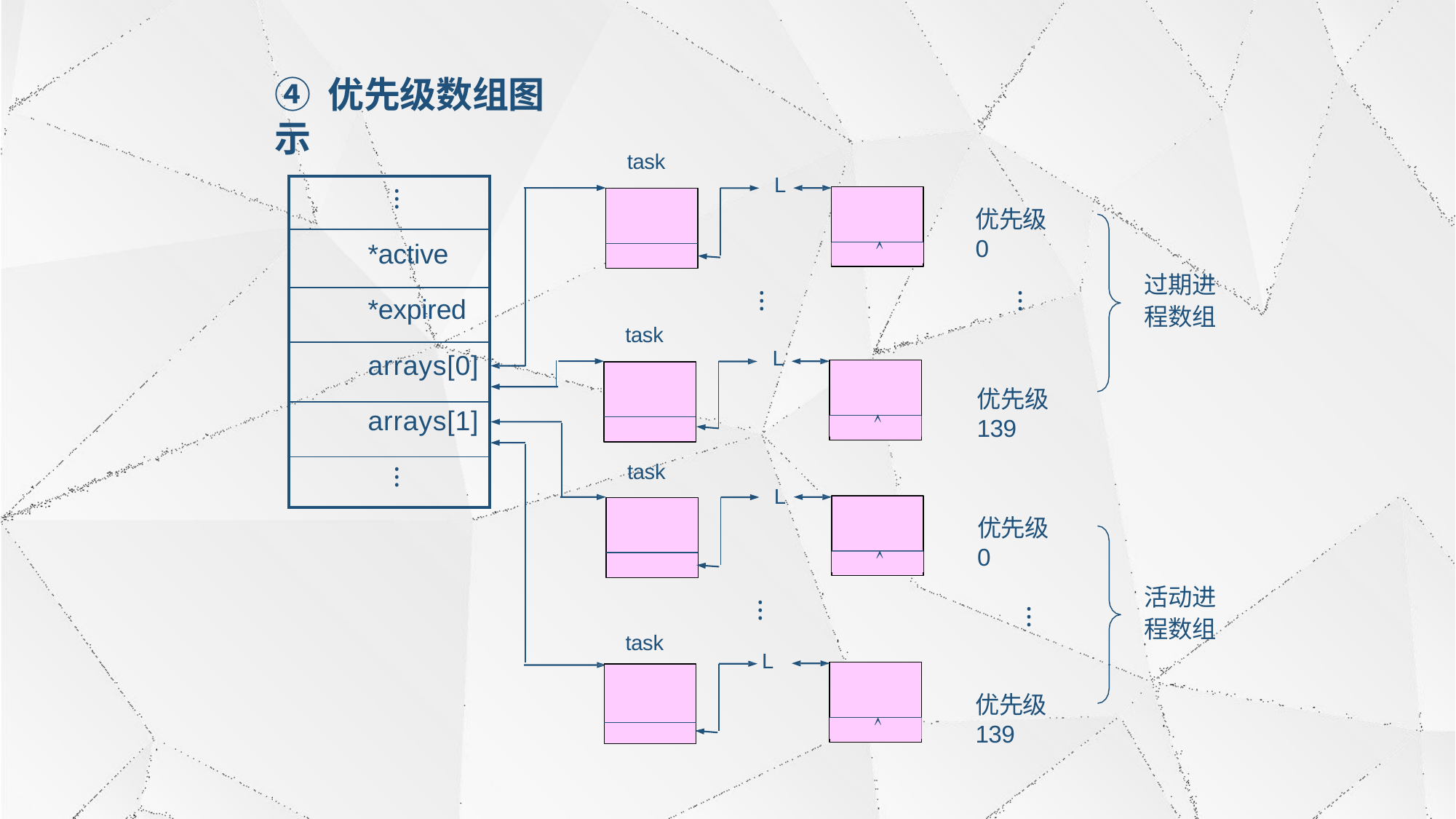

# ④ 优先级数组图示
task
L
| ⁝ |
| --- |
| \*active |
| \*expired |
| arrays[0] |
| arrays[1] |
| ⁝ |

优先级0

∧
过期进程数组
⁝
⁝
task
L

优先级139
∧

task
L

优先级0

∧
活动进程数组
⁝
⁝
task
L

优先级139
∧